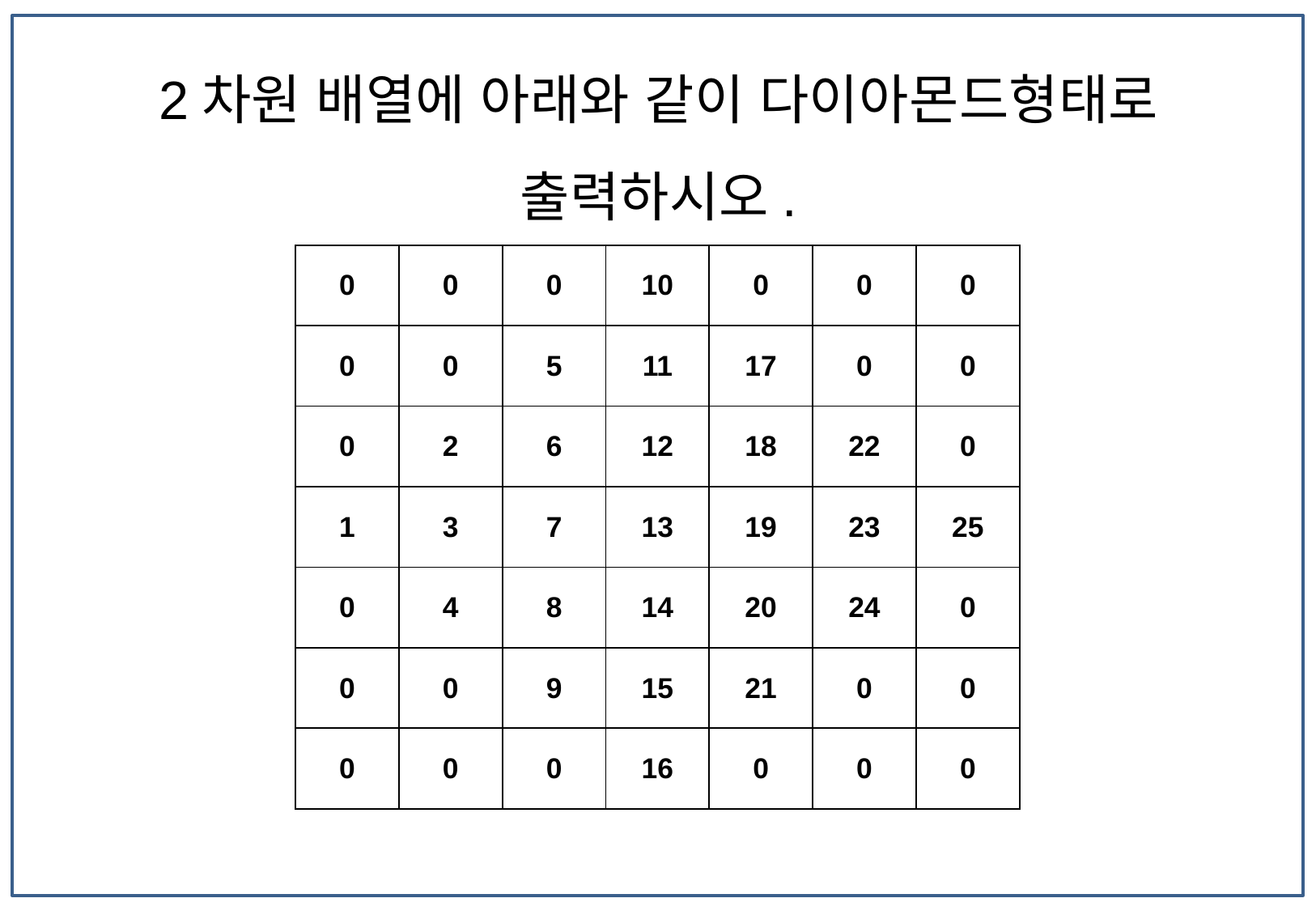

2차원 배열에 아래와 같이 다이아몬드형태로
출력하시오.
| 0 | 0 | 0 | 10 | 0 | 0 | 0 |
| --- | --- | --- | --- | --- | --- | --- |
| 0 | 0 | 5 | 11 | 17 | 0 | 0 |
| 0 | 2 | 6 | 12 | 18 | 22 | 0 |
| 1 | 3 | 7 | 13 | 19 | 23 | 25 |
| 0 | 4 | 8 | 14 | 20 | 24 | 0 |
| 0 | 0 | 9 | 15 | 21 | 0 | 0 |
| 0 | 0 | 0 | 16 | 0 | 0 | 0 |